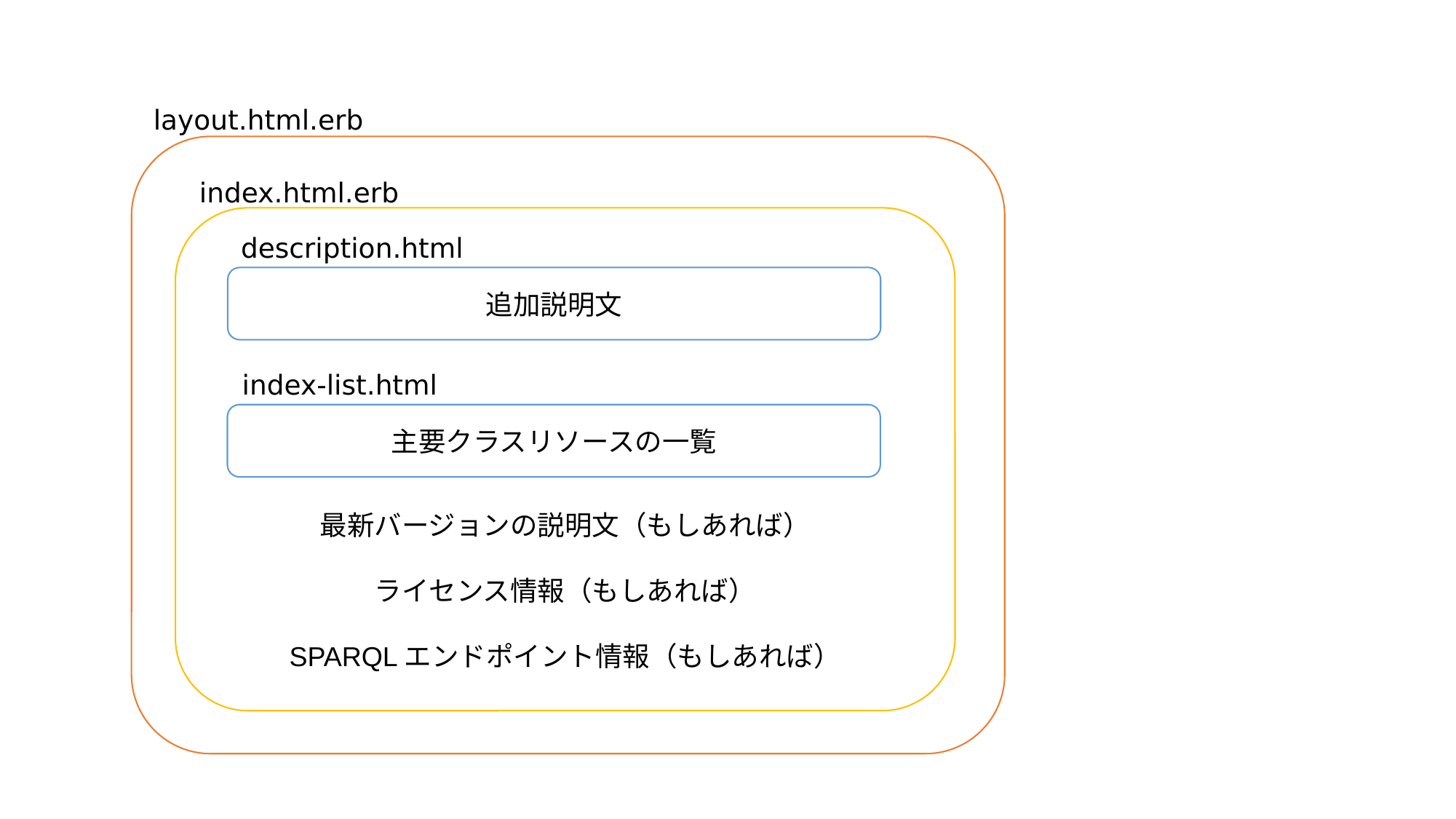

layout.html.erb

index.html.erb

最新バージョンの説明文（もしあれば）

ライセンス情報（もしあれば）

SPARQLエンドポイント情報（もしあれば）
description.html
追加説明文
index-list.html
主要クラスリソースの一覧